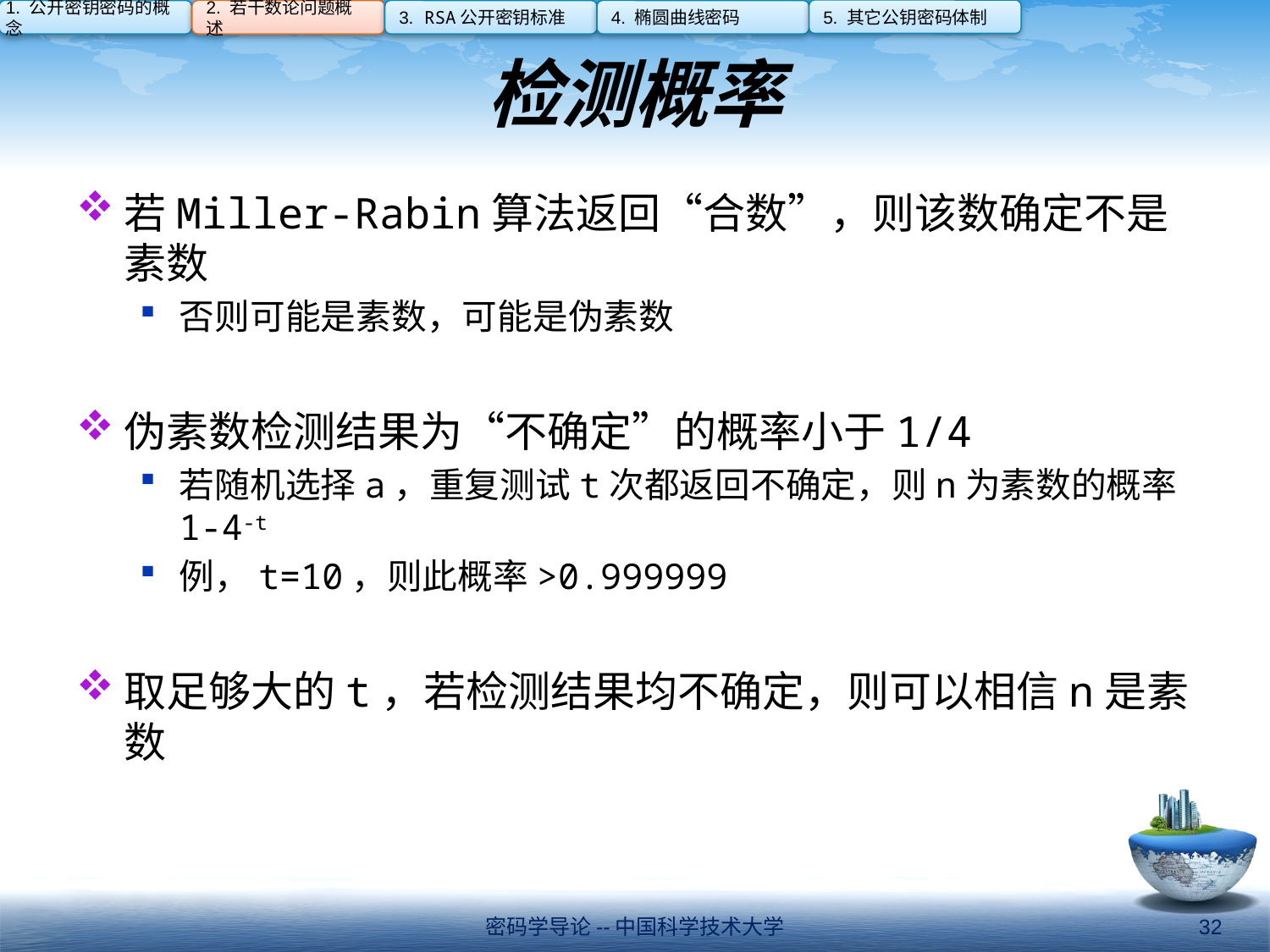

5. 其它公钥密码体制
1. 公开密钥密码的概念
2. 若干数论问题概述
3. RSA公开密钥标准
4. 椭圆曲线密码
# 检测概率
若Miller-Rabin算法返回“合数”，则该数确定不是素数
否则可能是素数，可能是伪素数

伪素数检测结果为“不确定”的概率小于1/4
若随机选择a，重复测试t次都返回不确定，则n为素数的概率1-4-t
例，t=10，则此概率>0.999999

取足够大的t，若检测结果均不确定，则可以相信n是素数
密码学导论--中国科学技术大学
32